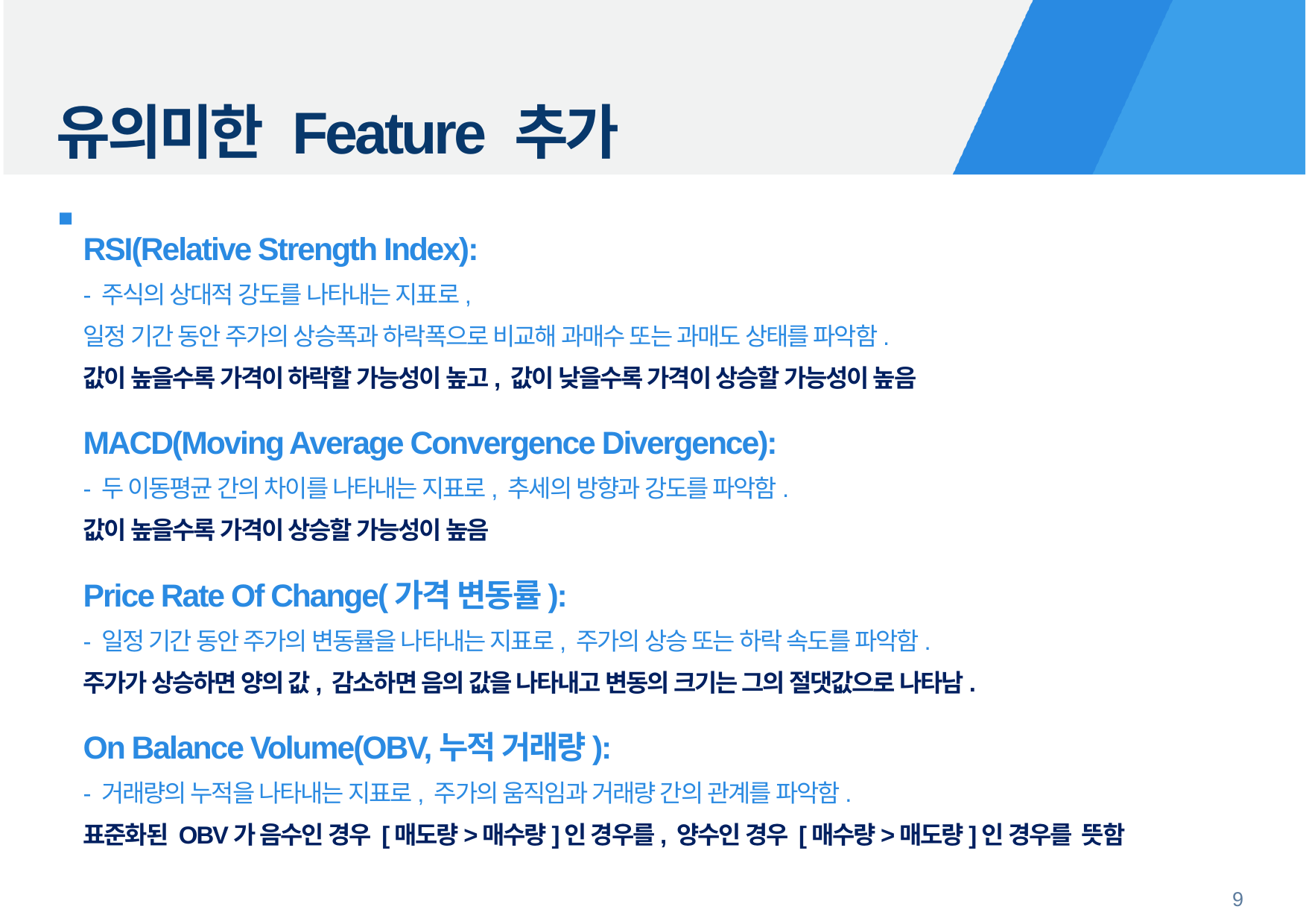

# 유의미한 Feature 추가
RSI(Relative Strength Index):
- 주식의 상대적 강도를 나타내는 지표로,
일정 기간 동안 주가의 상승폭과 하락폭으로 비교해 과매수 또는 과매도 상태를 파악함.
값이 높을수록 가격이 하락할 가능성이 높고, 값이 낮을수록 가격이 상승할 가능성이 높음

MACD(Moving Average Convergence Divergence):
- 두 이동평균 간의 차이를 나타내는 지표로, 추세의 방향과 강도를 파악함.
값이 높을수록 가격이 상승할 가능성이 높음

Price Rate Of Change(가격 변동률):
- 일정 기간 동안 주가의 변동률을 나타내는 지표로, 주가의 상승 또는 하락 속도를 파악함.
주가가 상승하면 양의 값, 감소하면 음의 값을 나타내고 변동의 크기는 그의 절댓값으로 나타남.

On Balance Volume(OBV,누적 거래량):
- 거래량의 누적을 나타내는 지표로, 주가의 움직임과 거래량 간의 관계를 파악함.
표준화된 OBV가 음수인 경우 [매도량>매수량]인 경우를, 양수인 경우 [매수량>매도량]인 경우를  뜻함

9